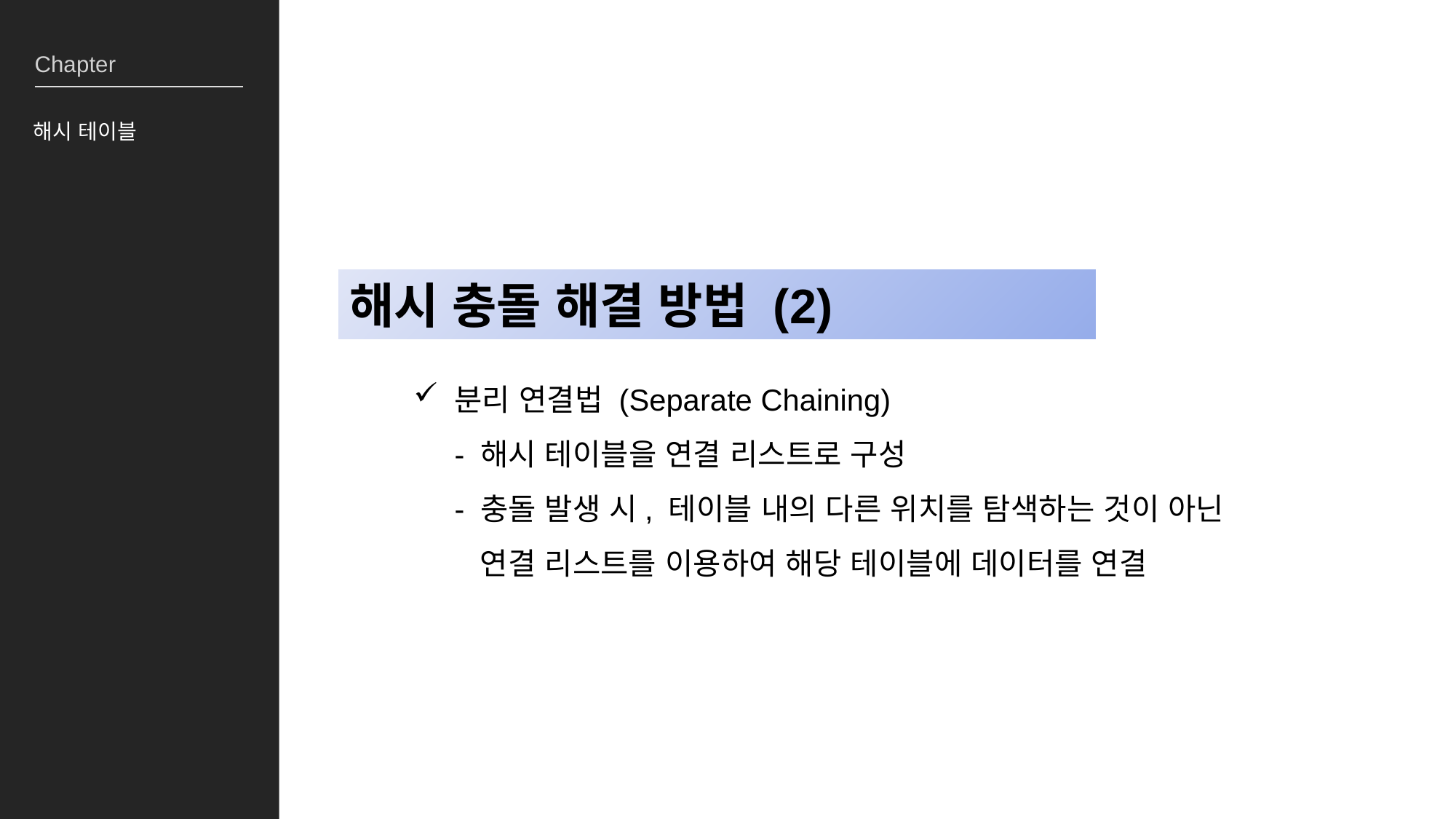

해시 테이블
해시 충돌 해결 방법 (2)
분리 연결법 (Separate Chaining)
- 해시 테이블을 연결 리스트로 구성
- 충돌 발생 시, 테이블 내의 다른 위치를 탐색하는 것이 아닌
   연결 리스트를 이용하여 해당 테이블에 데이터를 연결